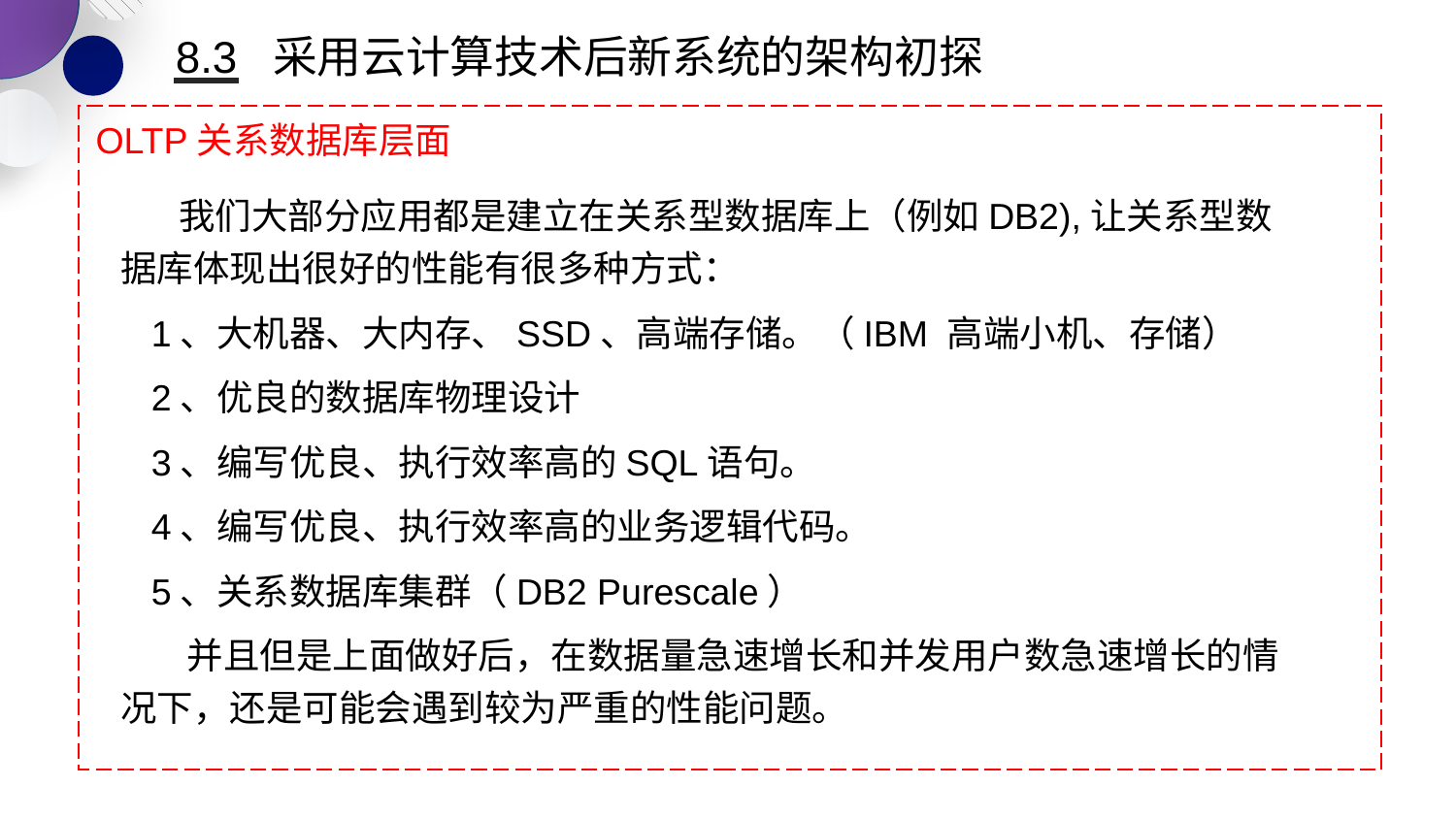

8.3  采用云计算技术后新系统的架构初探

 OLTP关系数据库层面
      我们大部分应用都是建立在关系型数据库上（例如DB2),让关系型数据库体现出很好的性能有很多种方式：
   1、大机器、大内存、SSD、高端存储。（IBM 高端小机、存储）
   2、优良的数据库物理设计
   3、编写优良、执行效率高的SQL语句。
   4、编写优良、执行效率高的业务逻辑代码。
   5、关系数据库集群（DB2 Purescale）
       并且但是上面做好后，在数据量急速增长和并发用户数急速增长的情况下，还是可能会遇到较为严重的性能问题。